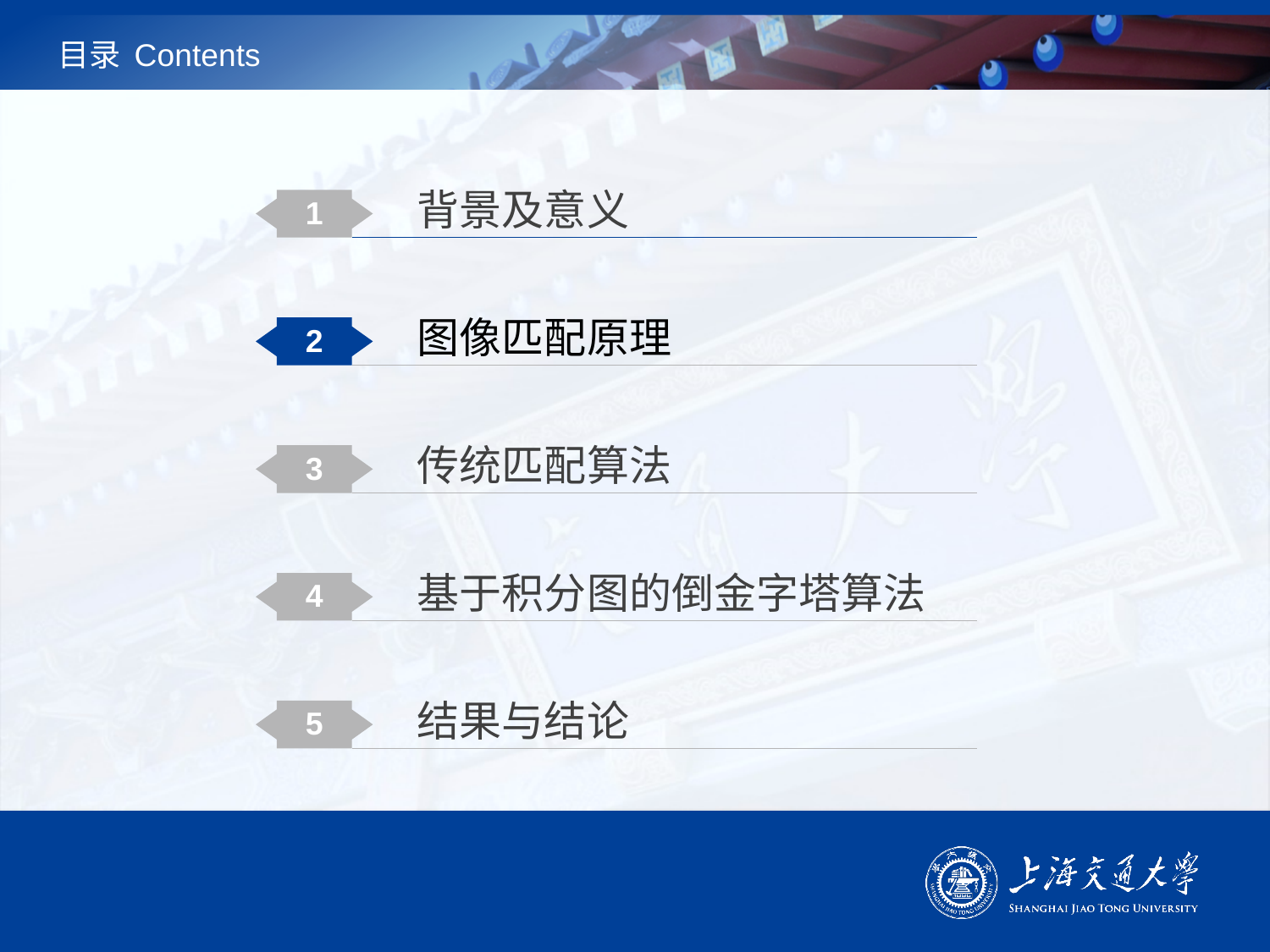

# 目录 Contents
背景及意义
1

图像匹配原理
2

传统匹配算法
3

基于积分图的倒金字塔算法
4

结果与结论
5